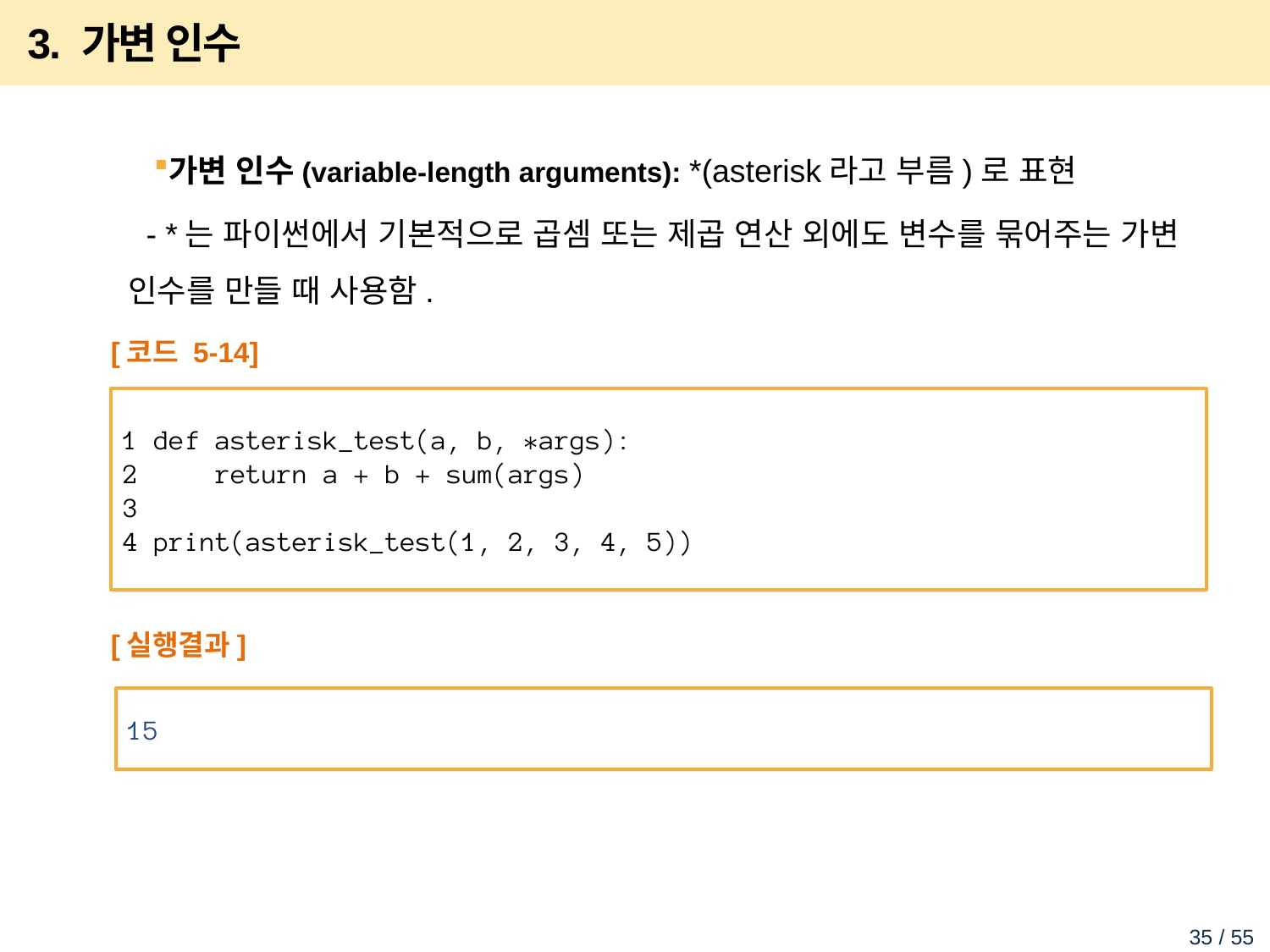

# 3. 가변 인수

가변 인수(variable-length arguments): *(asterisk라고 부름)로 표현
  - *는 파이썬에서 기본적으로 곱셈 또는 제곱 연산 외에도 변수를 묶어주는 가변 인수를 만들 때 사용함.
[코드 5-14]
1 def asterisk_test(a, b, *args):
2     return a + b + sum(args)
3
4 print(asterisk_test(1, 2, 3, 4, 5))
[실행결과]
15